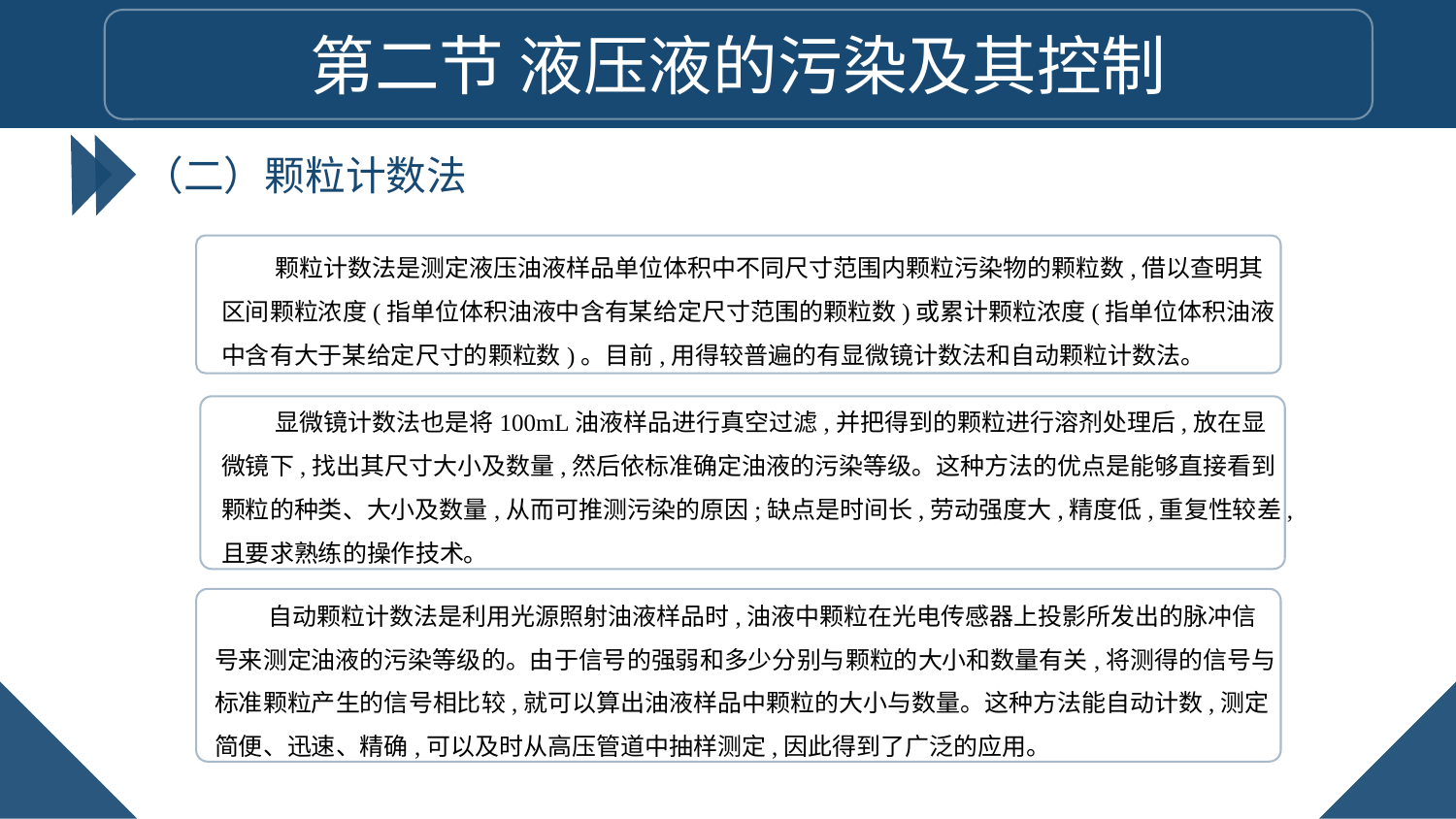

第二节 液压液的污染及其控制
（二）颗粒计数法

         颗粒计数法是测定液压油液样品单位体积中不同尺寸范围内颗粒污染物的颗粒数,借以查明其区间颗粒浓度(指单位体积油液中含有某给定尺寸范围的颗粒数)或累计颗粒浓度(指单位体积油液中含有大于某给定尺寸的颗粒数)。目前,用得较普遍的有显微镜计数法和自动颗粒计数法。

         显微镜计数法也是将100mL油液样品进行真空过滤,并把得到的颗粒进行溶剂处理后,放在显微镜下,找出其尺寸大小及数量,然后依标准确定油液的污染等级。这种方法的优点是能够直接看到颗粒的种类、大小及数量,从而可推测污染的原因;缺点是时间长,劳动强度大,精度低,重复性较差,且要求熟练的操作技术。

         自动颗粒计数法是利用光源照射油液样品时,油液中颗粒在光电传感器上投影所发出的脉冲信号来测定油液的污染等级的。由于信号的强弱和多少分别与颗粒的大小和数量有关,将测得的信号与标准颗粒产生的信号相比较,就可以算出油液样品中颗粒的大小与数量。这种方法能自动计数,测定简便、迅速、精确,可以及时从高压管道中抽样测定,因此得到了广泛的应用。